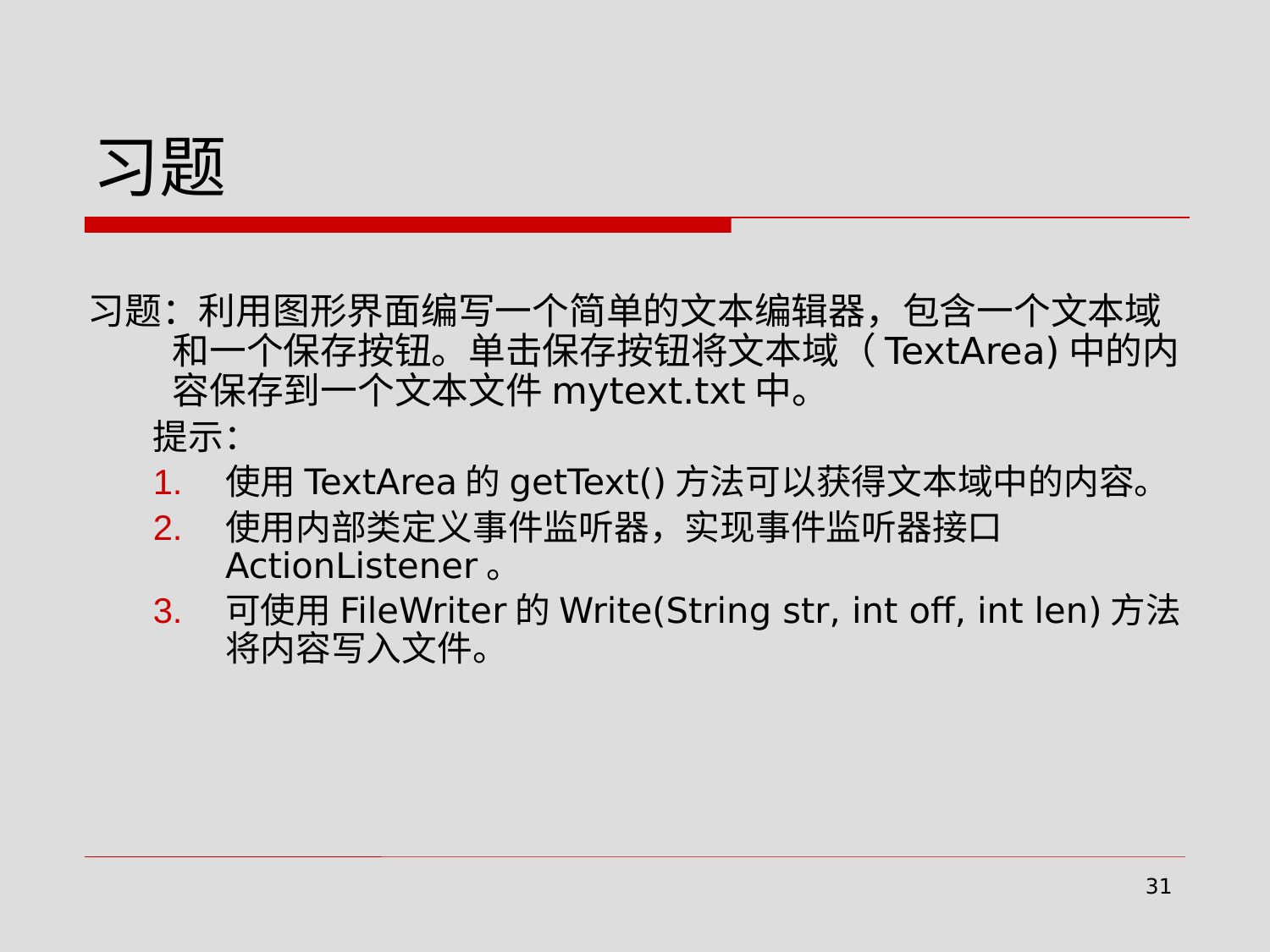

# 习题
习题：利用图形界面编写一个简单的文本编辑器，包含一个文本域和一个保存按钮。单击保存按钮将文本域（TextArea)中的内容保存到一个文本文件mytext.txt中。
提示：
使用TextArea的getText()方法可以获得文本域中的内容。
使用内部类定义事件监听器，实现事件监听器接口ActionListener。
可使用FileWriter的Write(String str, int off, int len)方法将内容写入文件。
31